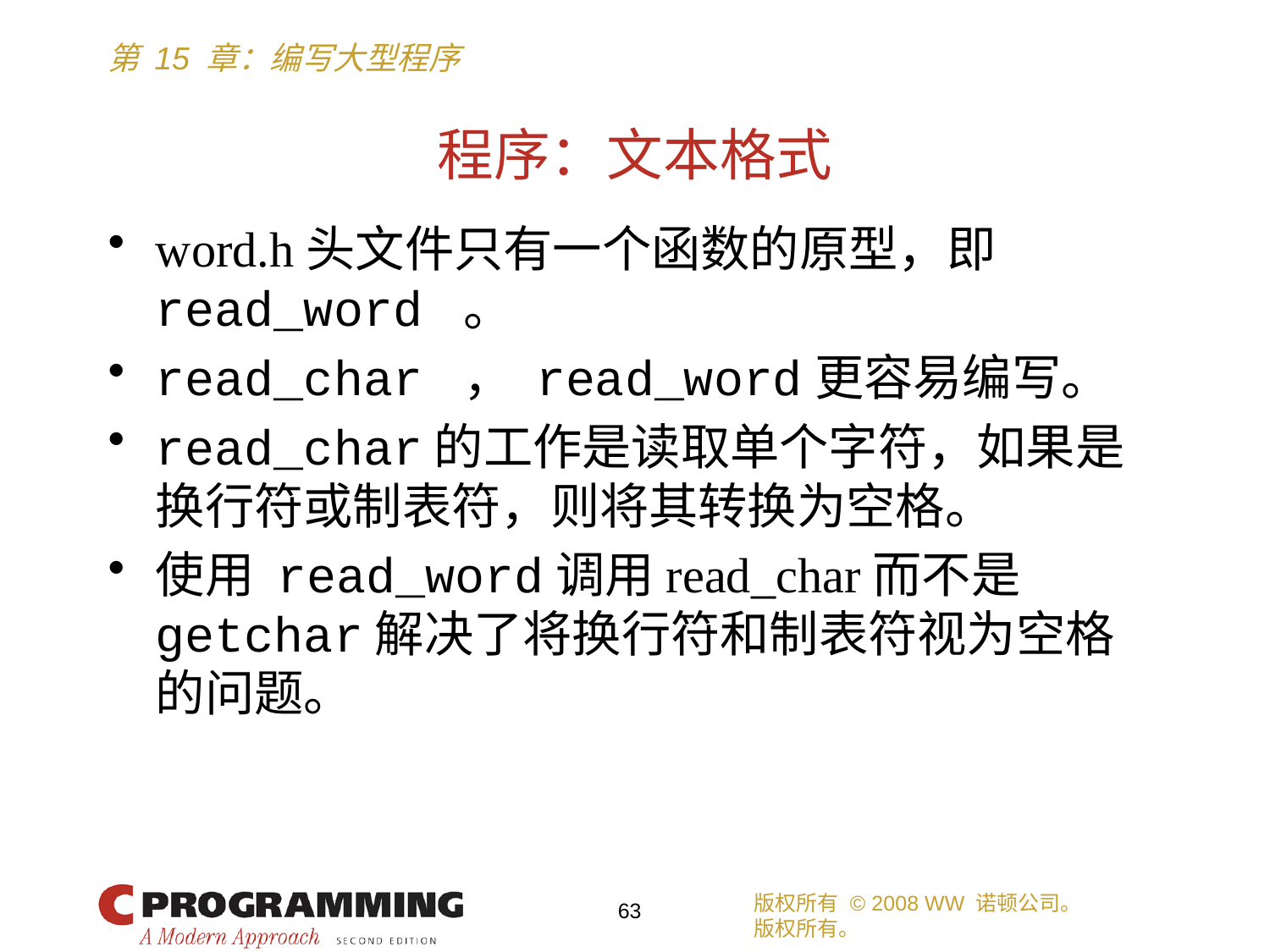

# 程序：文本格式
word.h头文件只有一个函数的原型，即read_word 。
read_char ， read_word更容易编写。
read_char的工作是读取单个字符，如果是换行符或制表符，则将其转换为空格。
使用 read_word调用read_char而不是getchar解决了将换行符和制表符视为空格的问题。
版权所有 © 2008 WW 诺顿公司。
版权所有。
63